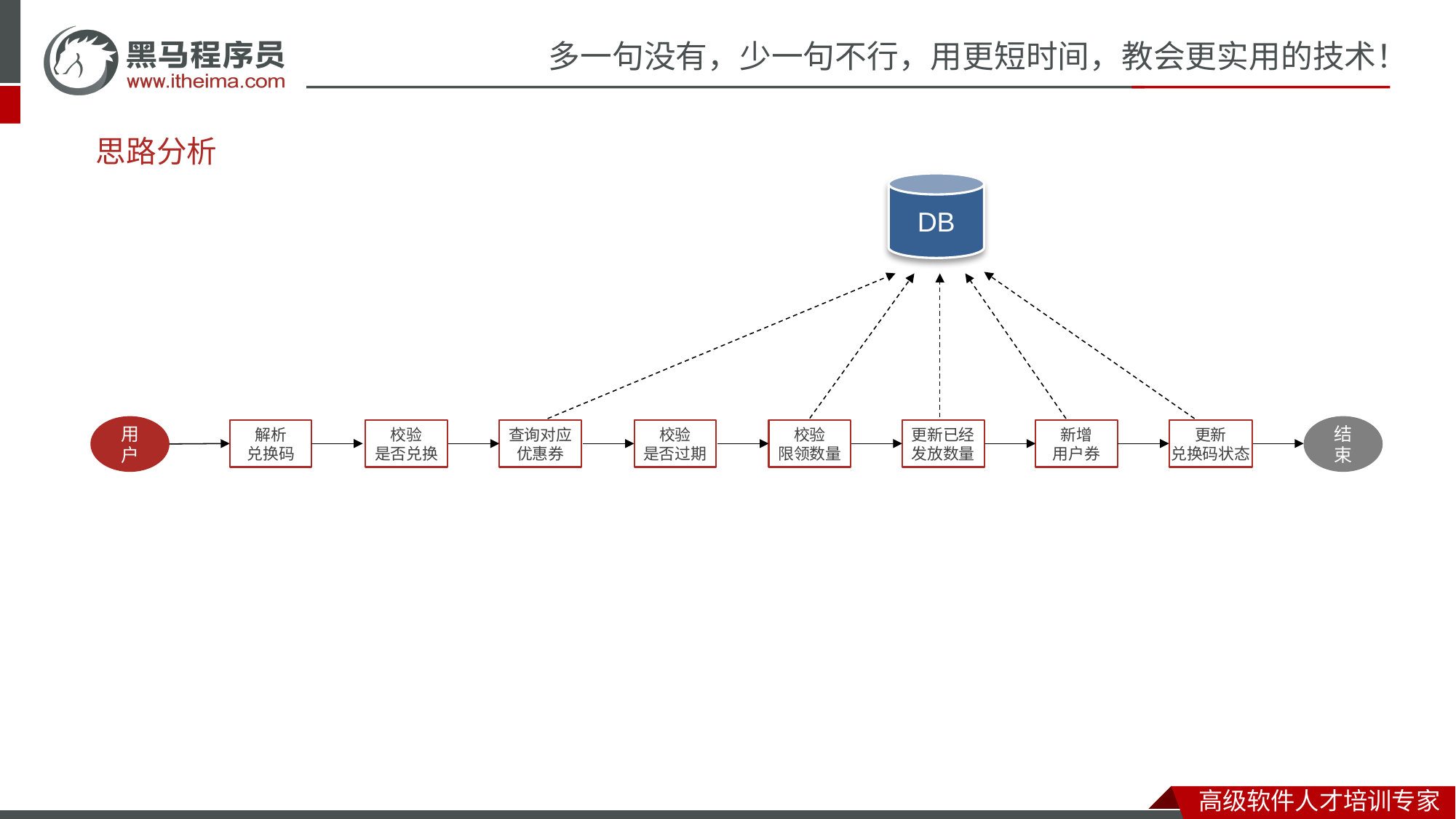

# 思路分析
DB
用户
结束
解析
兑换码
校验
是否兑换
查询对应
优惠券
校验
是否过期
校验
限领数量
更新已经
发放数量
新增
用户券
更新
兑换码状态